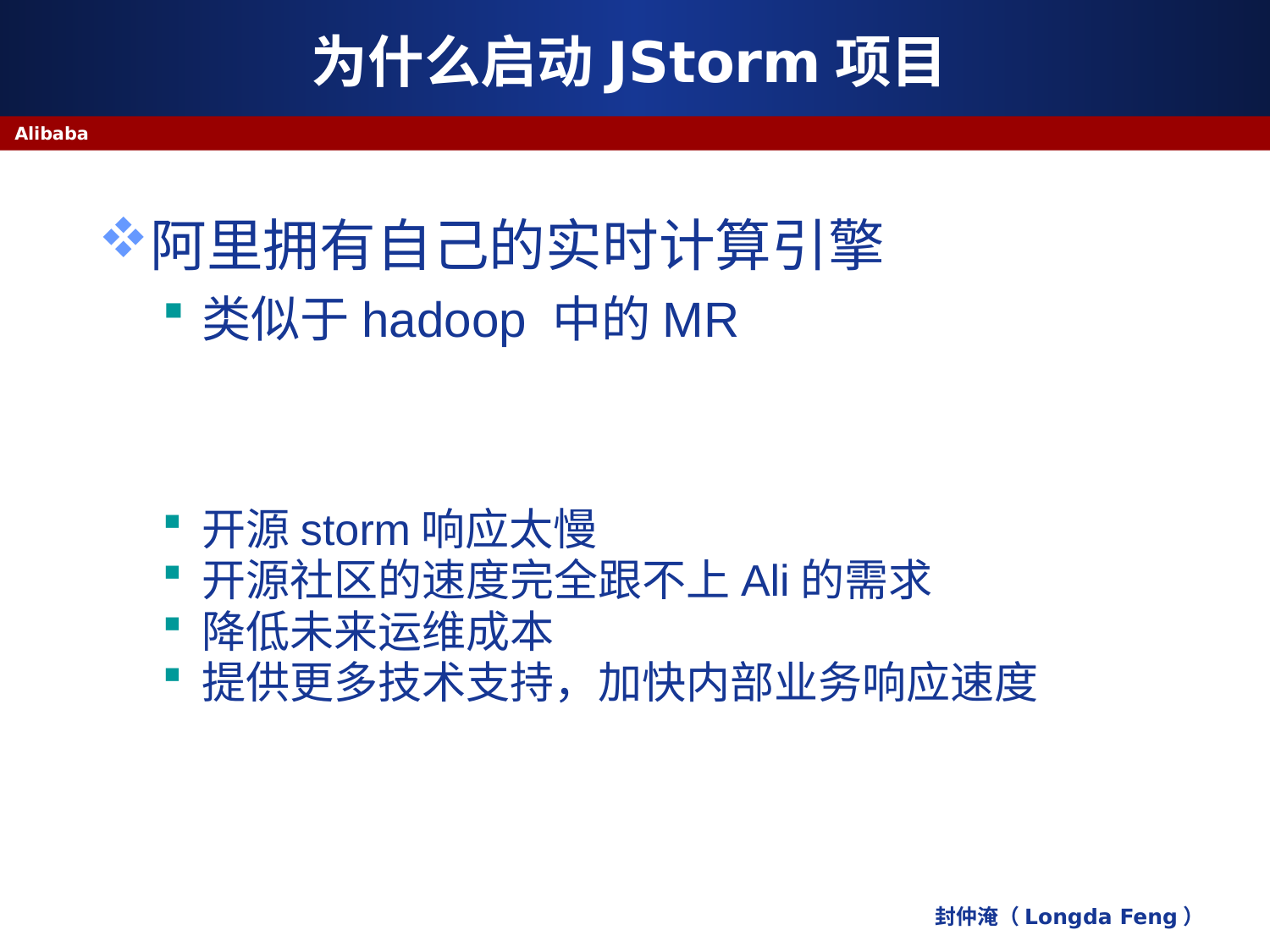

# 为什么启动JStorm项目
Alibaba
阿里拥有自己的实时计算引擎
类似于hadoop 中的MR

开源storm响应太慢
开源社区的速度完全跟不上Ali的需求
降低未来运维成本
提供更多技术支持，加快内部业务响应速度

封仲淹（Longda Feng）